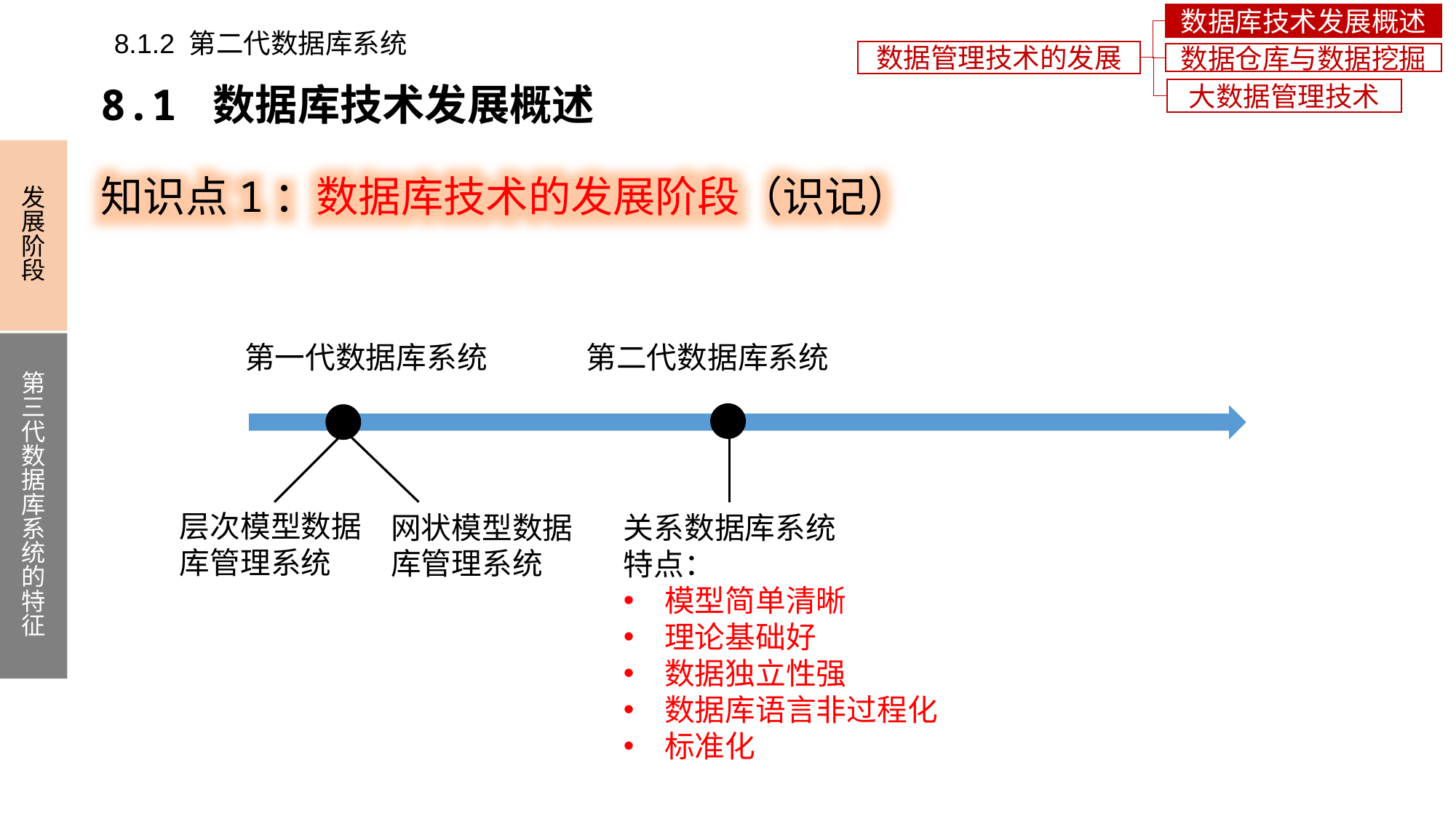

数据库技术发展概述
8.1.2 第二代数据库系统
数据管理技术的发展
数据仓库与数据挖掘
8.1 数据库技术发展概述
大数据管理技术
知识点1：数据库技术的发展阶段（识记）
发展阶段
第三代数据库系统的特征
第一代数据库系统
第二代数据库系统

层次模型数据库管理系统
网状模型数据库管理系统
关系数据库系统
特点：
模型简单清晰
理论基础好
数据独立性强
数据库语言非过程化
标准化